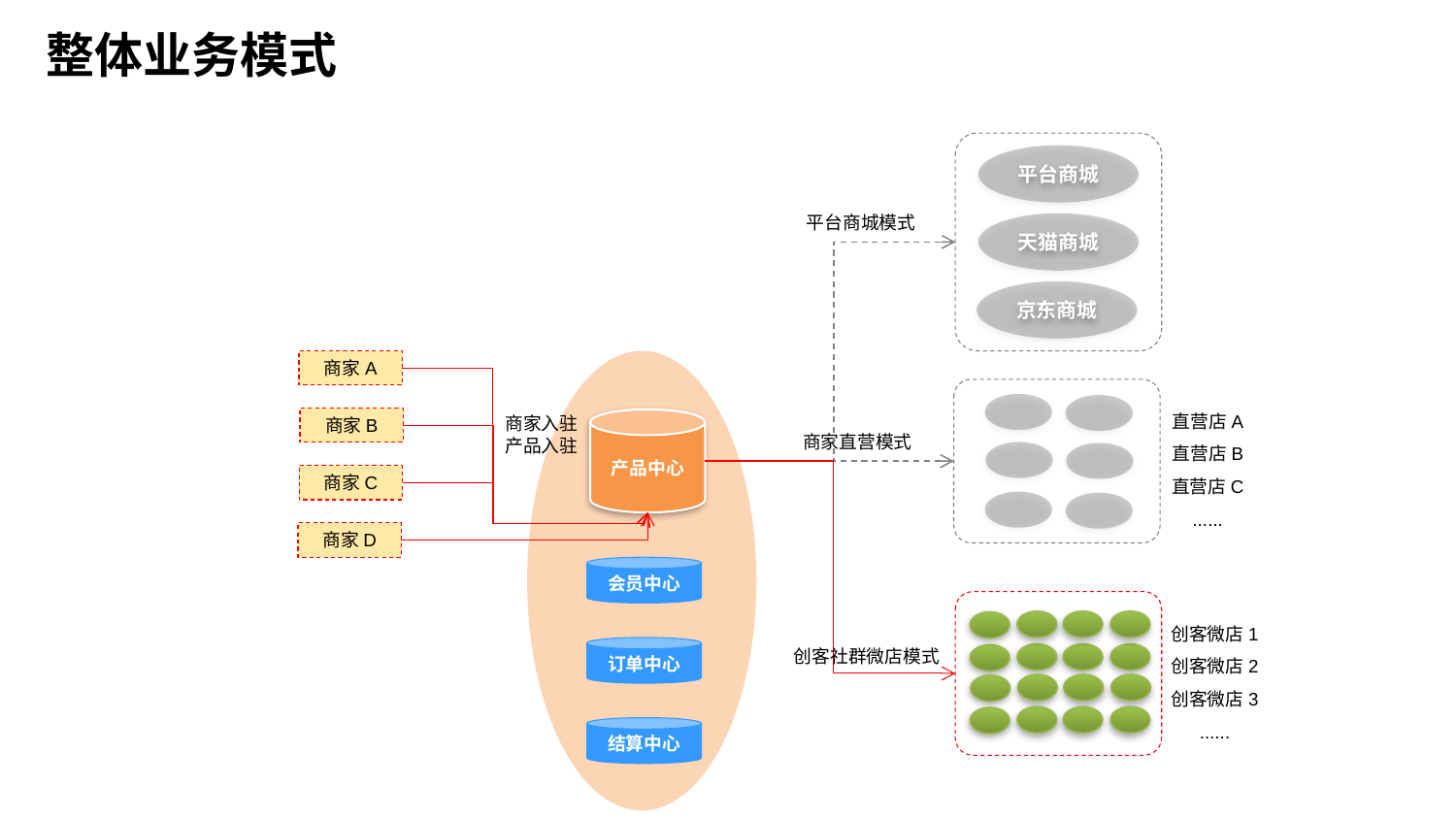

整体业务模式

平台商城
平台商城模式
天猫商城
京东商城
商家A

直营店A
直营店B
直营店C
......

商家入驻
产品入驻
商家B
产品中心
商家直营模式

商家C

商家D
会员中心

创客微店1
创客微店2
创客微店3
......

订单中心
创客社群微店模式

结算中心